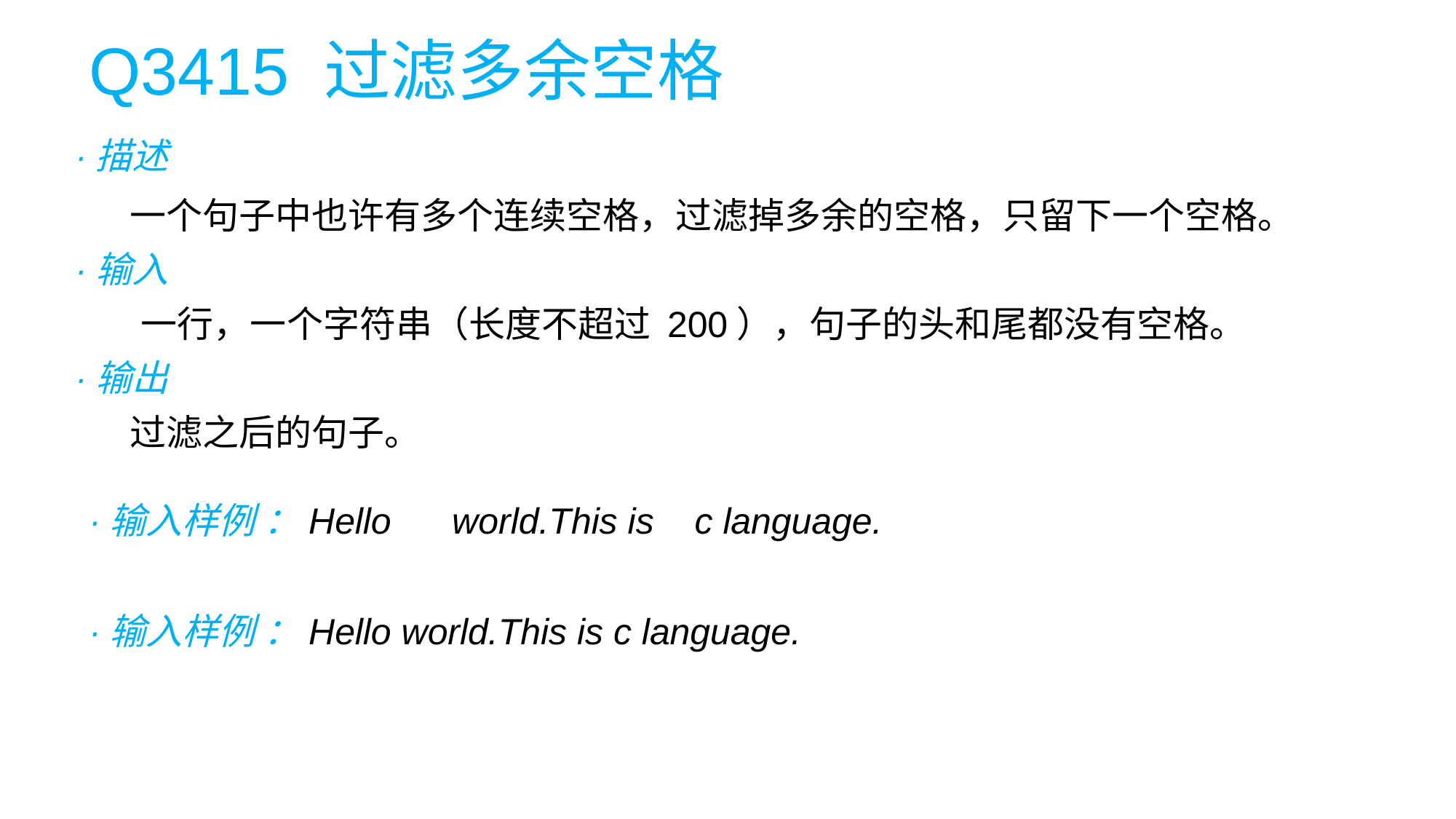

# Q3415 过滤多余空格
·描述
一个句子中也许有多个连续空格，过滤掉多余的空格，只留下一个空格。
·输入
       一行，一个字符串（长度不超过 200），句子的头和尾都没有空格。
·输出
过滤之后的句子。
·输入样例 ：Hello      world.This is    c language.
·输入样例 ：Hello world.This is c language.